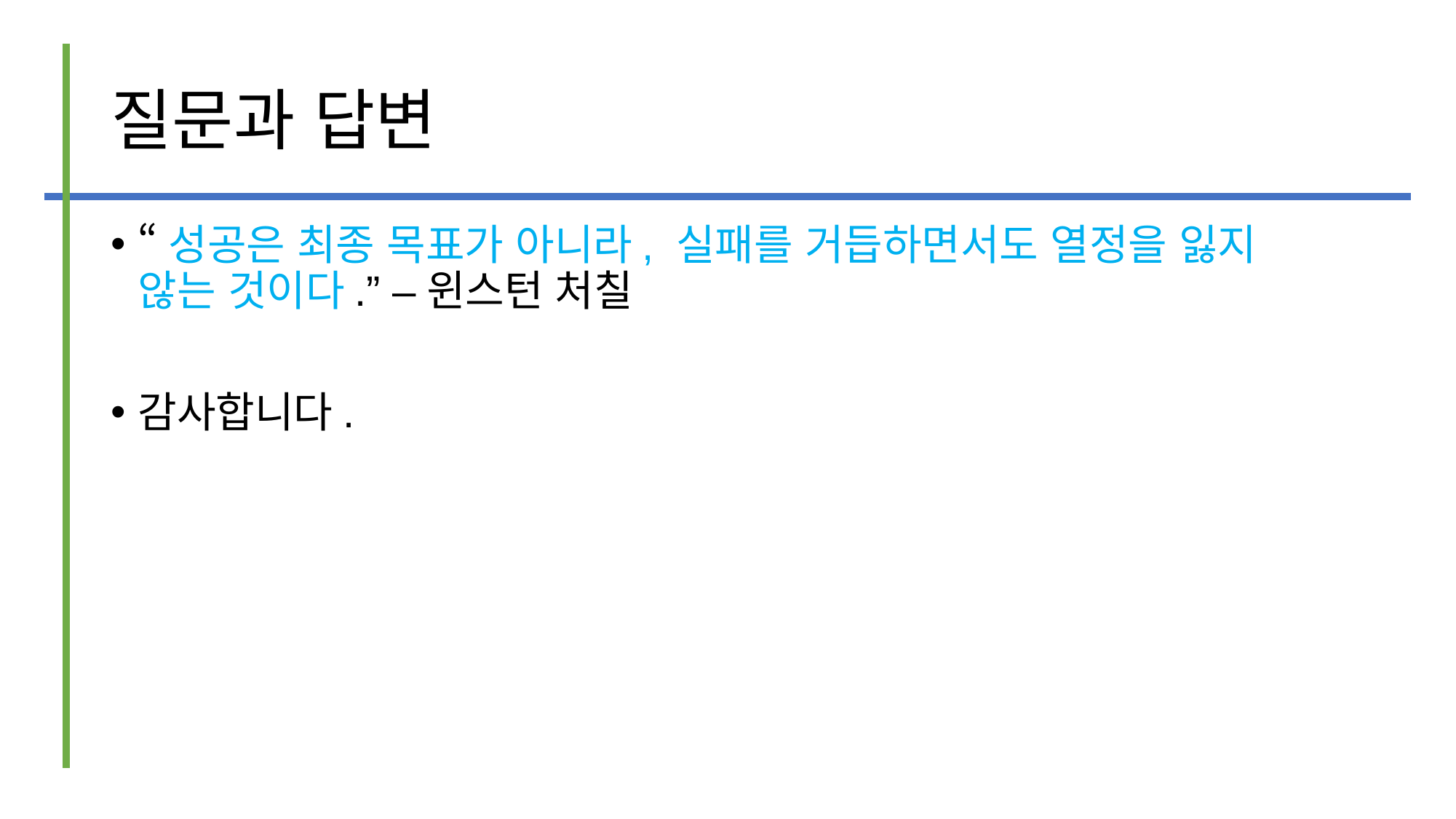

# 질문과 답변
“성공은 최종 목표가 아니라, 실패를 거듭하면서도 열정을 잃지 않는 것이다.” –윈스턴 처칠

감사합니다.